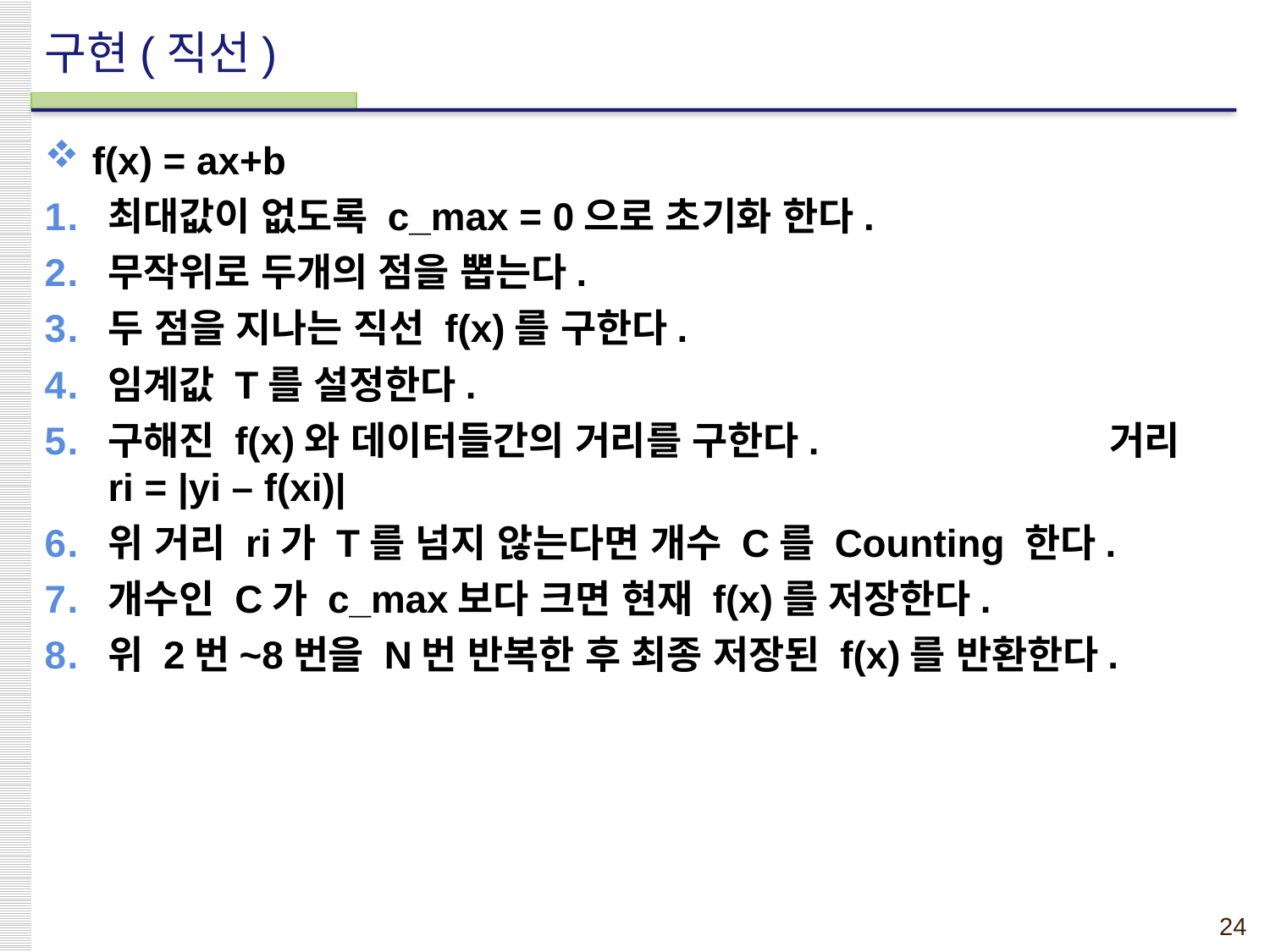

# 구현(직선)
f(x) = ax+b
최대값이 없도록 c_max = 0으로 초기화 한다.
무작위로 두개의 점을 뽑는다.
두 점을 지나는 직선 f(x)를 구한다.
임계값 T를 설정한다.
구해진 f(x)와 데이터들간의 거리를 구한다.                          거리 ri = |yi – f(xi)|
위 거리 ri가 T를 넘지 않는다면 개수 C를 Counting 한다.
개수인 C가 c_max보다 크면 현재 f(x)를 저장한다.
위 2번~8번을 N번 반복한 후 최종 저장된 f(x)를 반환한다.